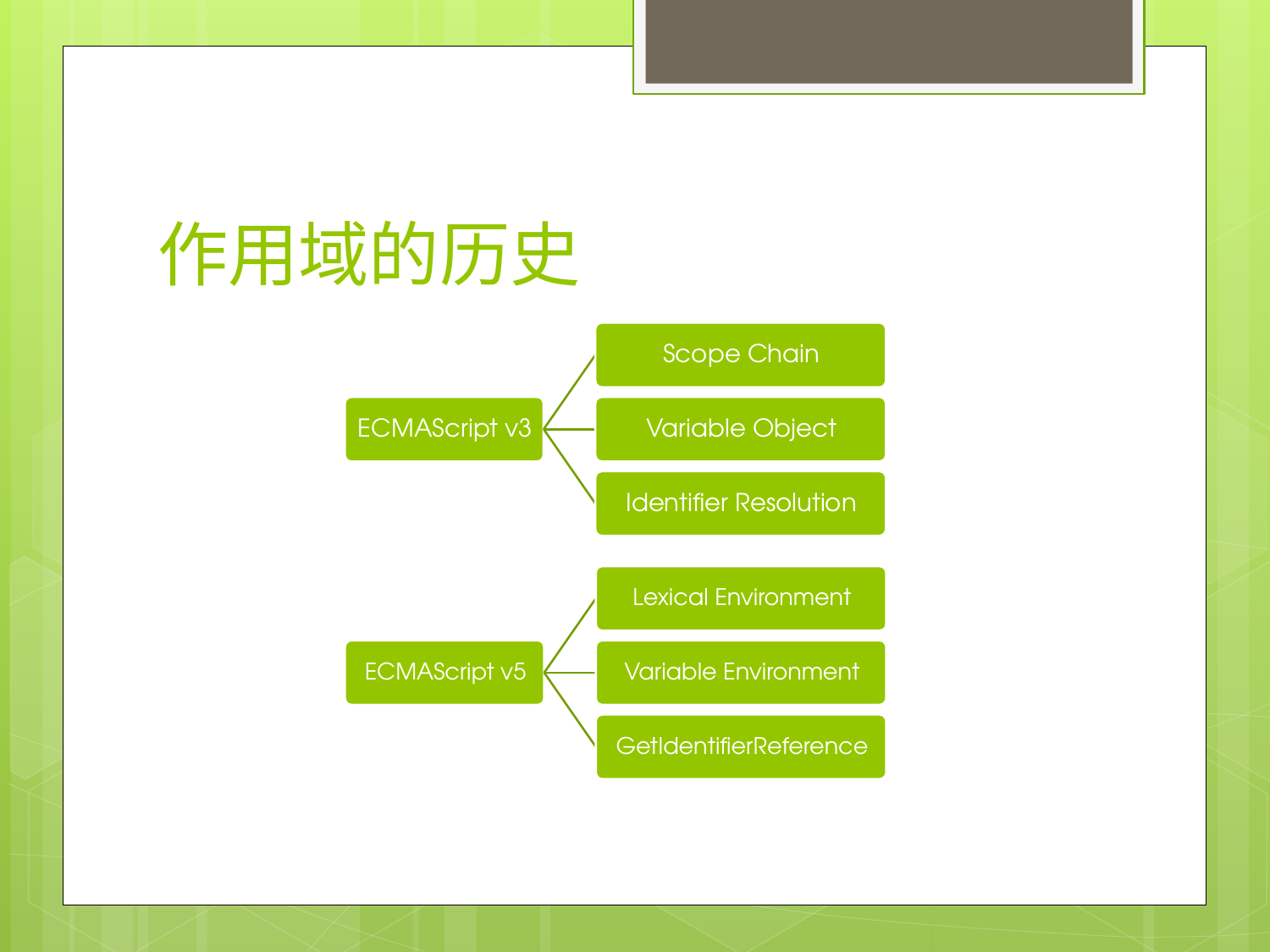

# 作用域的历史
ECMAScript v3

Scope Chain

Variable Object

Identifier Resolution
ECMAScript v5

Lexical Environment

Variable Environment

GetIdentifierReference